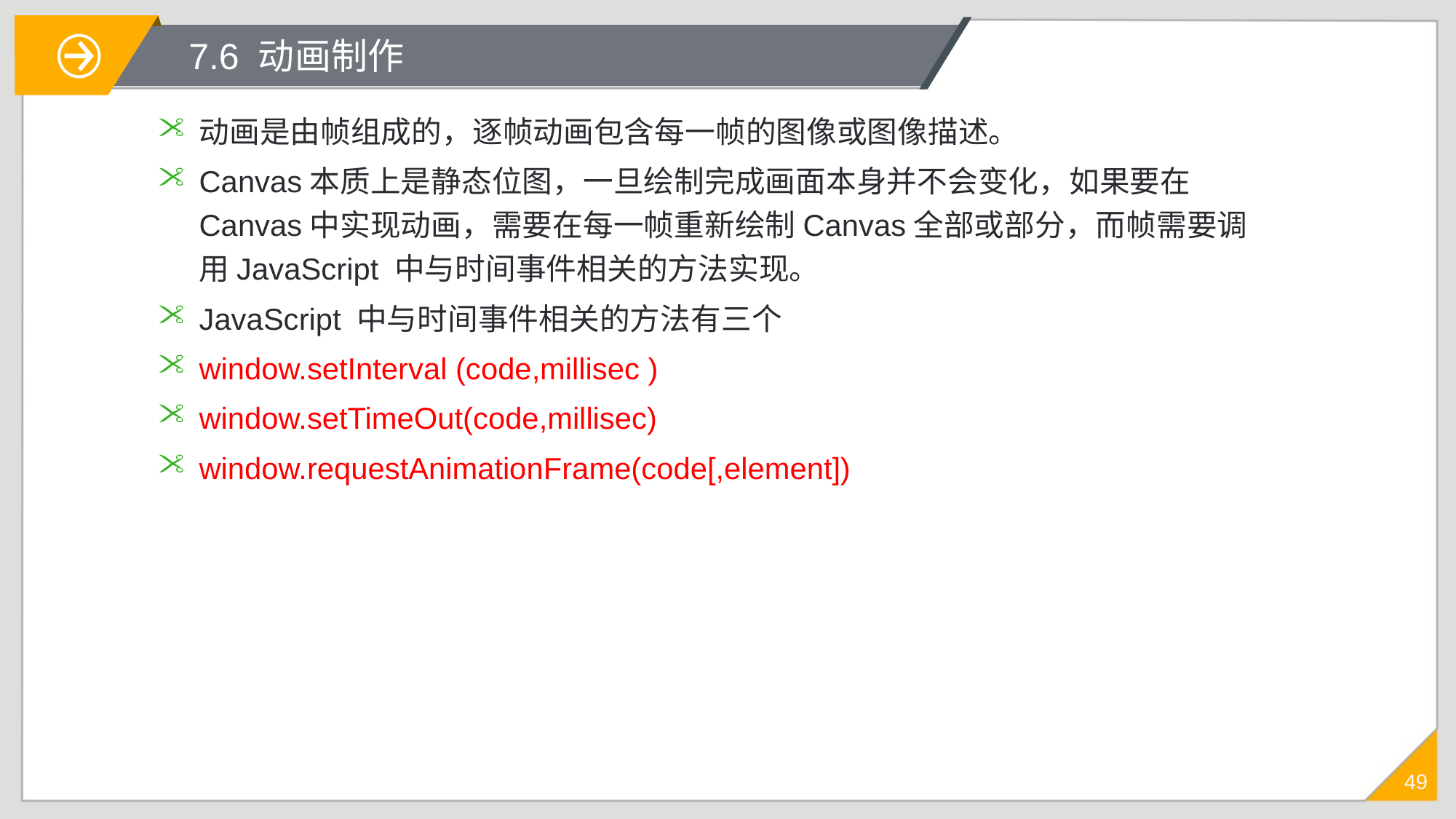

# 7.6 动画制作
动画是由帧组成的，逐帧动画包含每一帧的图像或图像描述。
Canvas本质上是静态位图，一旦绘制完成画面本身并不会变化，如果要在Canvas中实现动画，需要在每一帧重新绘制Canvas全部或部分，而帧需要调用JavaScript 中与时间事件相关的方法实现。
JavaScript 中与时间事件相关的方法有三个
window.setInterval (code,millisec )
window.setTimeOut(code,millisec)
window.requestAnimationFrame(code[,element])